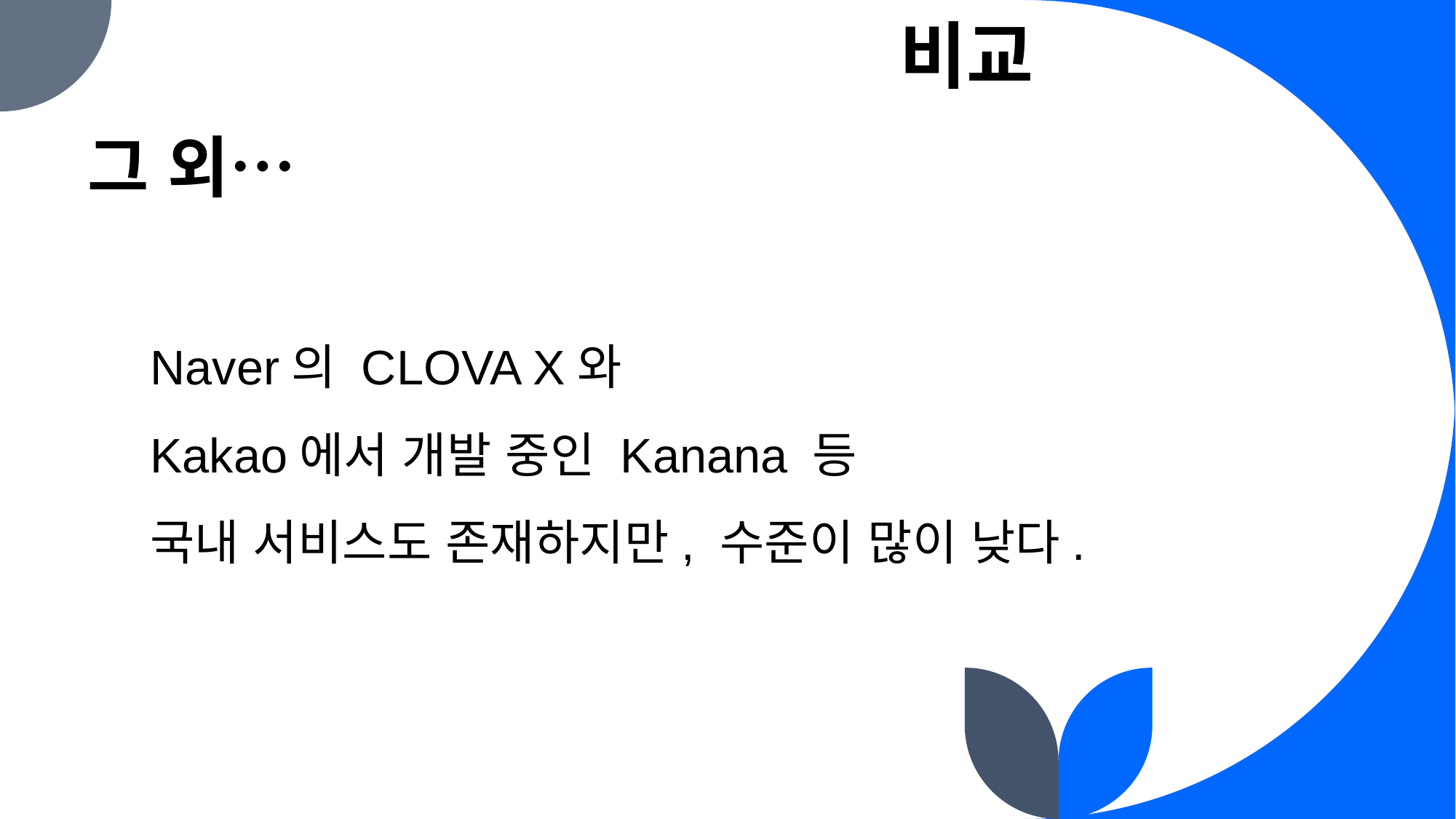

# LLM 서비스 비교
그 외…
Naver의 CLOVA X와
Kakao에서 개발 중인 Kanana 등
국내 서비스도 존재하지만, 수준이 많이 낮다.